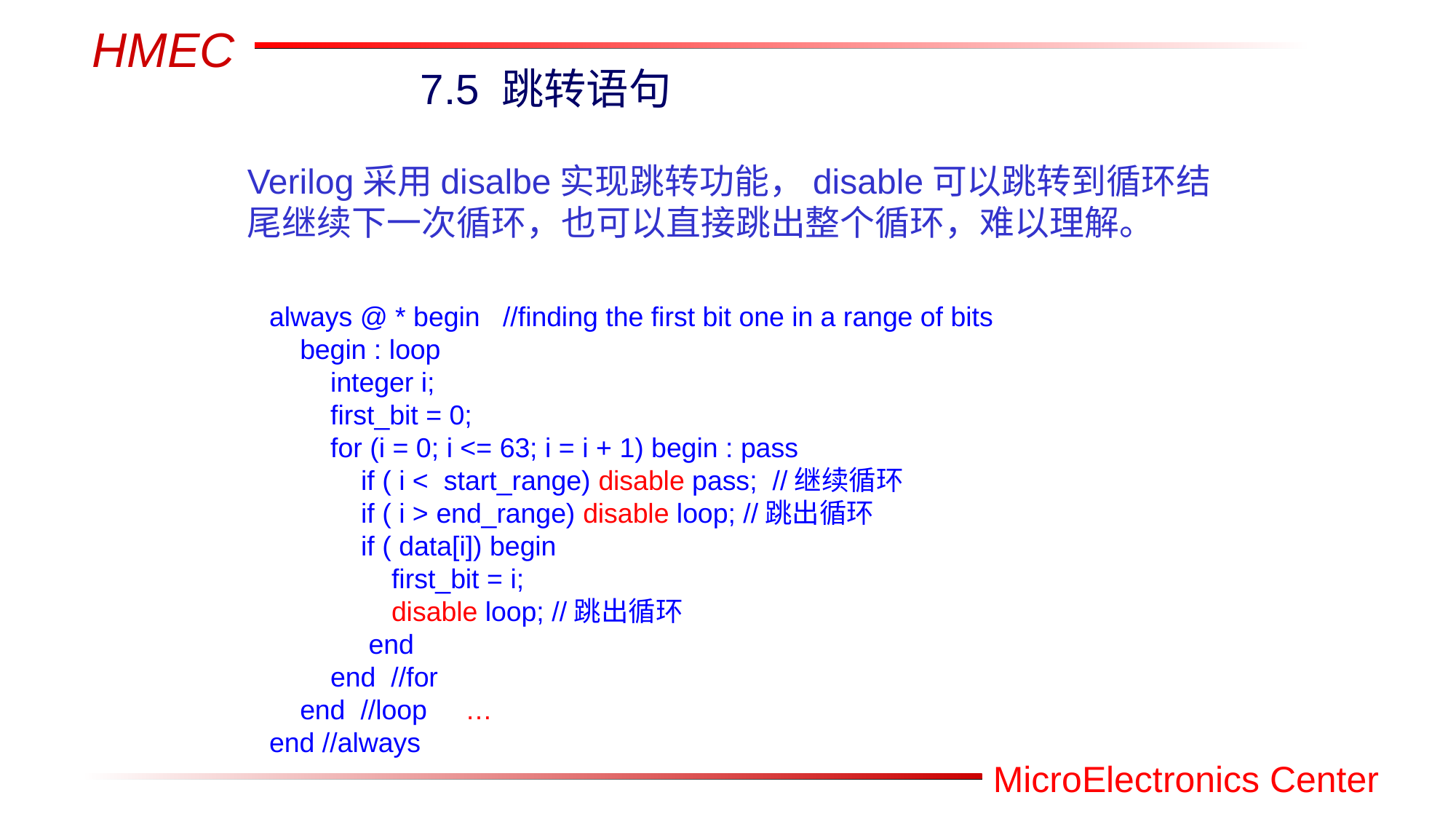

7.5 跳转语句
Verilog采用disalbe实现跳转功能，disable可以跳转到循环结尾继续下一次循环，也可以直接跳出整个循环，难以理解。
always @ * begin   //finding the first bit one in a range of bits
    begin : loop
        integer i;
        first_bit = 0;
        for (i = 0; i <= 63; i = i + 1) begin : pass
            if ( i <  start_range) disable pass;  //继续循环
            if ( i > end_range) disable loop; //跳出循环
            if ( data[i]) begin
                first_bit = i;
                disable loop; //跳出循环
             end
        end  //for
    end  //loop     …
end //always